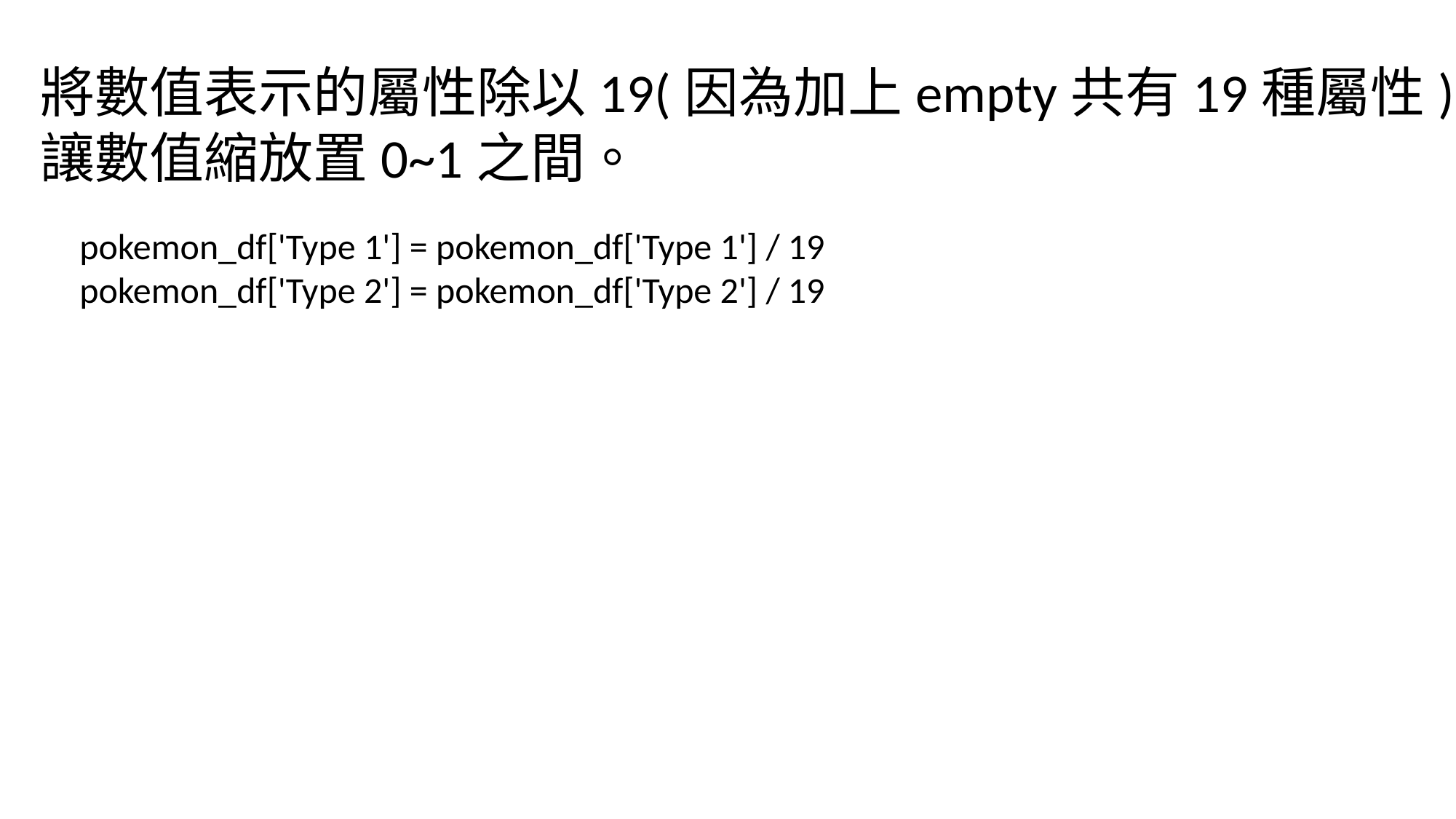

將數值表示的屬性除以19(因為加上empty共有19種屬性)
讓數值縮放置0~1之間。
pokemon_df['Type 1'] = pokemon_df['Type 1'] / 19
pokemon_df['Type 2'] = pokemon_df['Type 2'] / 19